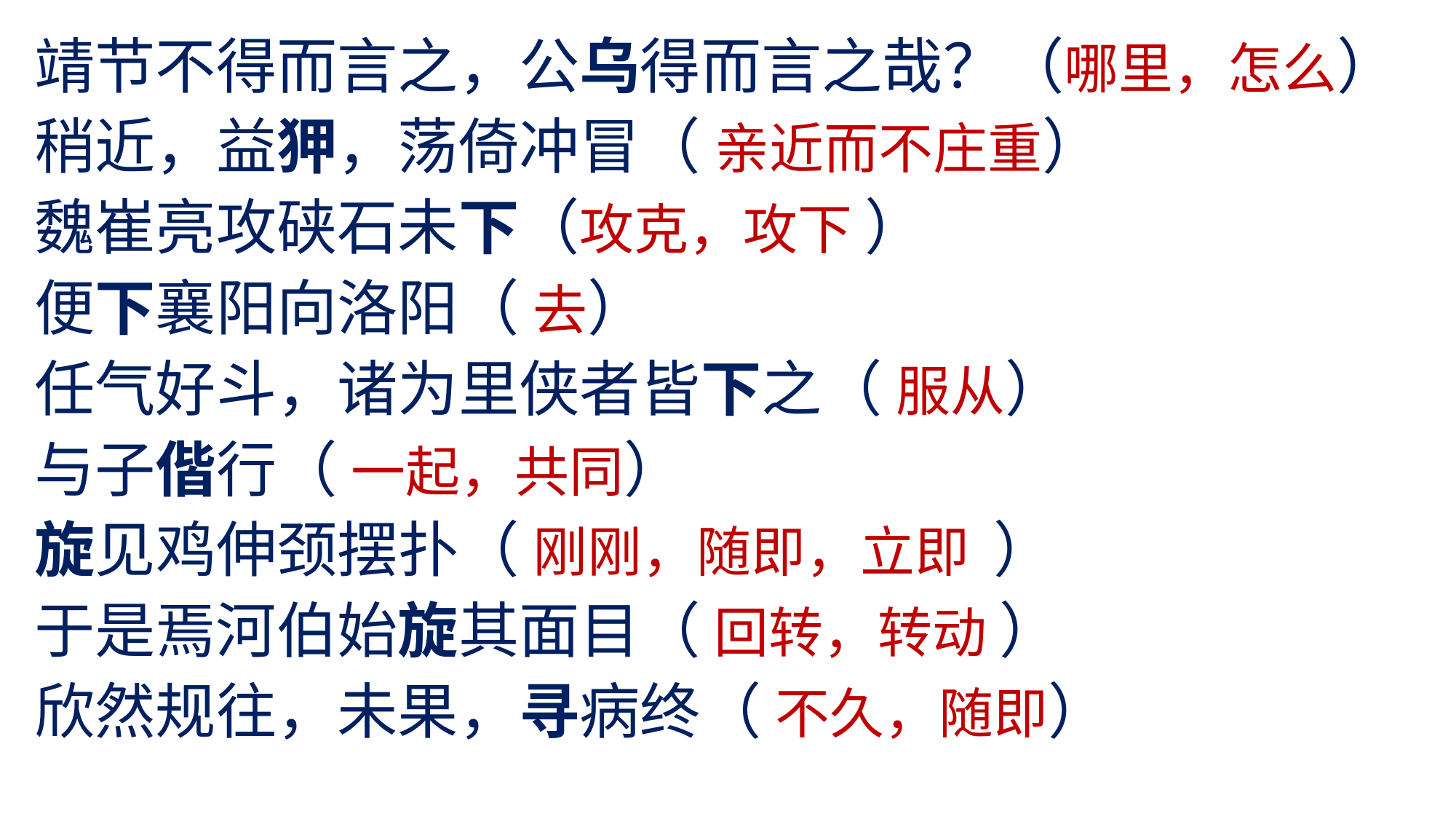

靖节不得而言之，公乌得而言之哉？（哪里，怎么）
稍近，益狎，荡倚冲冒（ 亲近而不庄重）
魏崔亮攻硖石未下（攻克，攻下 ）
便下襄阳向洛阳（ 去）
任气好斗，诸为里侠者皆下之（ 服从）
与子偕行（ 一起，共同）
旋见鸡伸颈摆扑（ 刚刚，随即，立即  ）
于是焉河伯始旋其面目（ 回转，转动 ）
欣然规往，未果，寻病终（ 不久，随即）